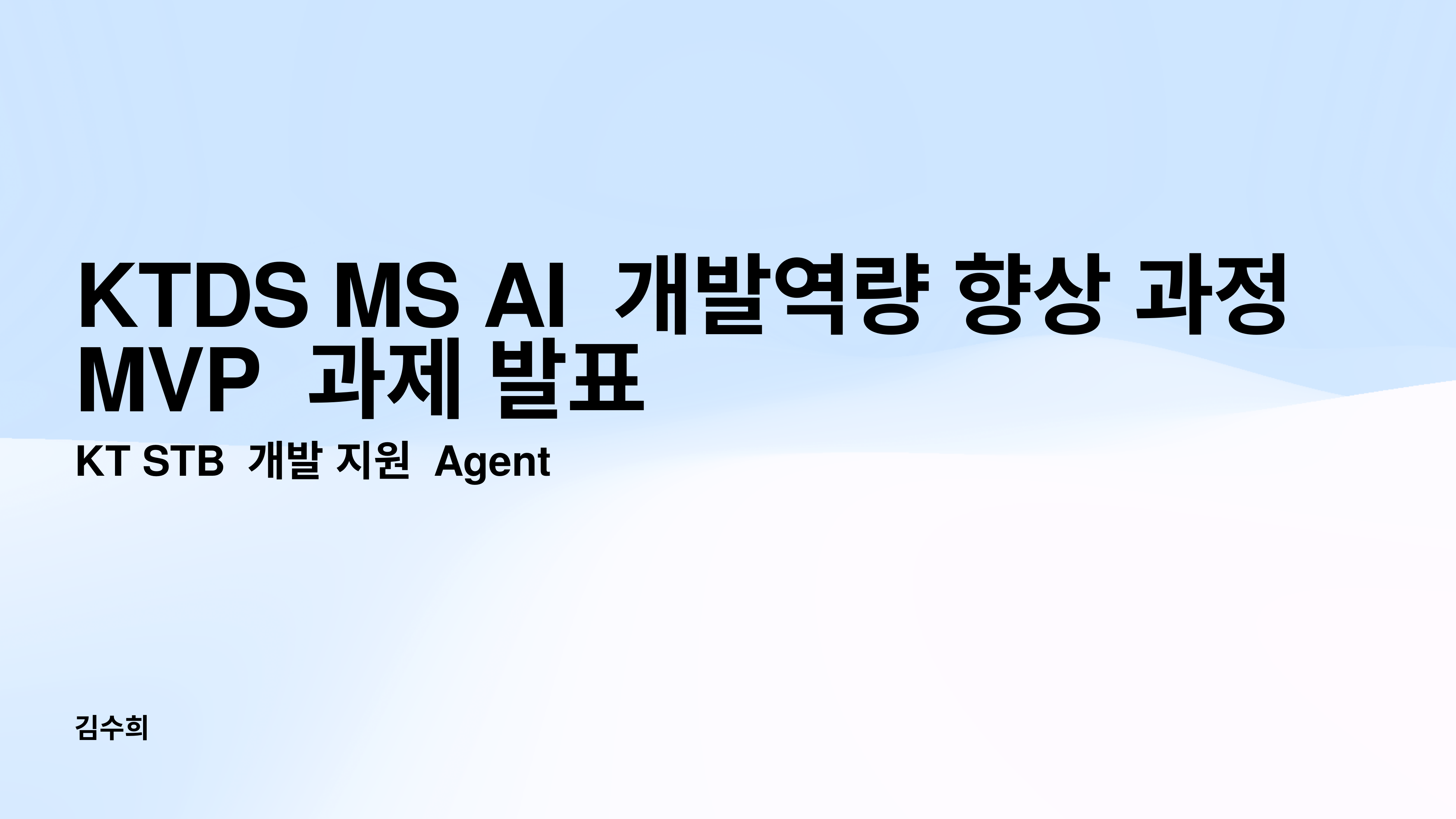

# KTDS MS AI 개발역량 향상 과정 MVP 과제 발표
KT STB 개발 지원 Agent
김수희